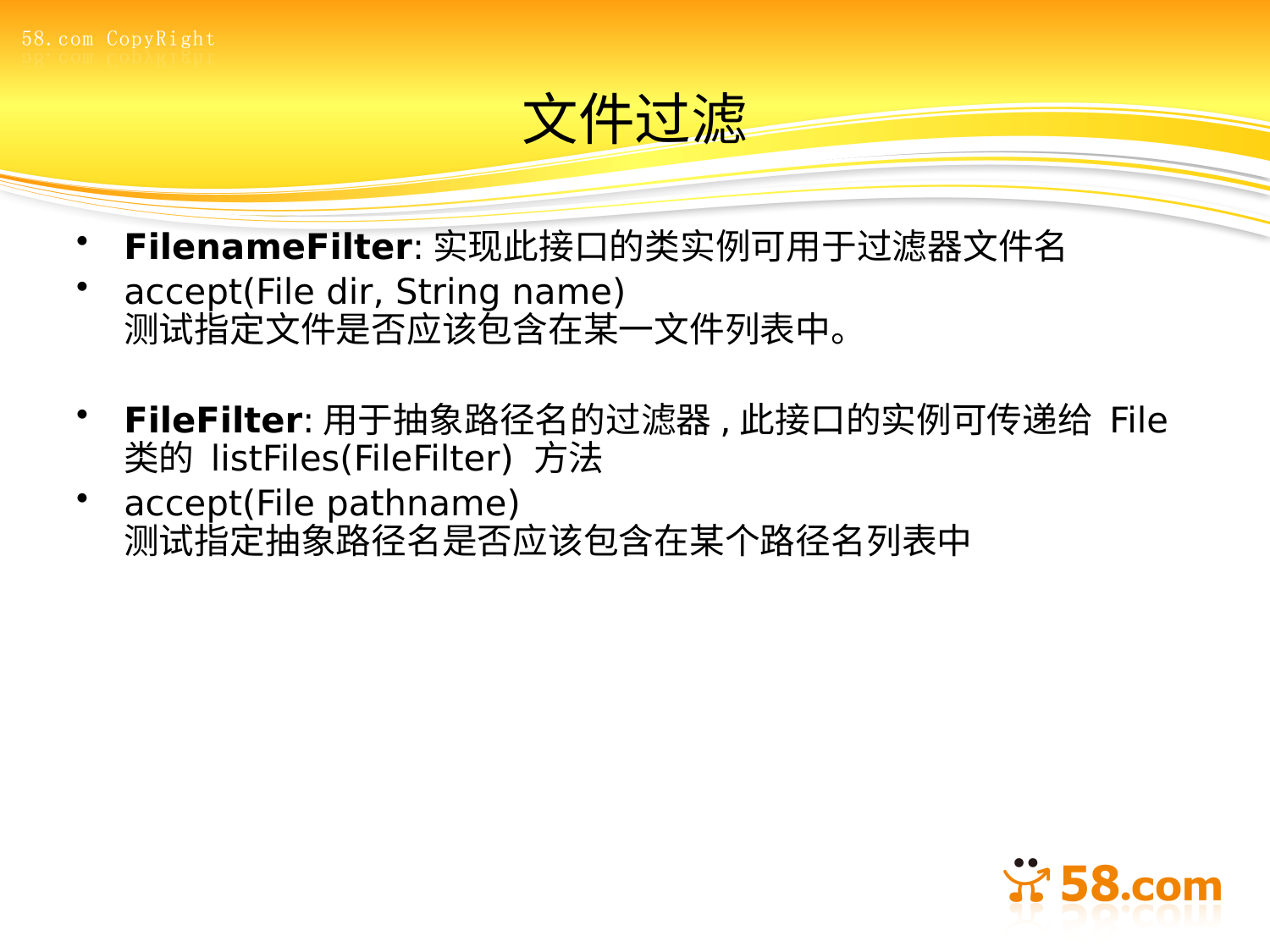

# 文件过滤
FilenameFilter:实现此接口的类实例可用于过滤器文件名
accept(File dir, String name)
测试指定文件是否应该包含在某一文件列表中。

FileFilter:用于抽象路径名的过滤器,此接口的实例可传递给 File类的 listFiles(FileFilter) 方法
accept(File pathname)
测试指定抽象路径名是否应该包含在某个路径名列表中